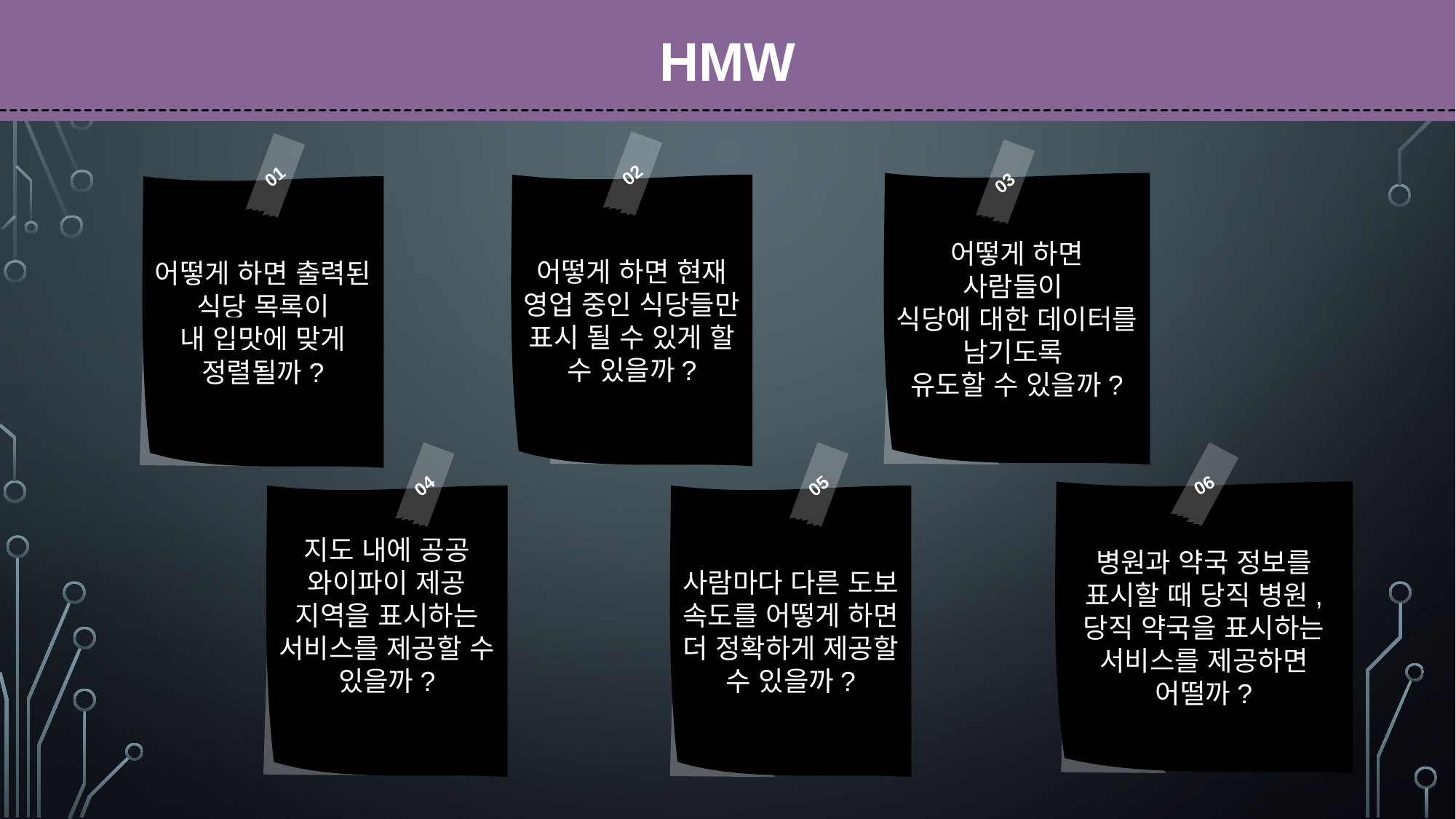

HMW
02
01
03
어떻게 하면
사람들이
식당에 대한 데이터를 남기도록
유도할 수 있을까?

어떻게 하면 현재 영업 중인 식당들만
표시 될 수 있게 할 수 있을까?

어떻게 하면 출력된 식당 목록이
내 입맛에 맞게
정렬될까?

06
05
04
병원과 약국 정보를 표시할 때 당직 병원, 당직 약국을 표시하는 서비스를 제공하면 어떨까?

지도 내에 공공 와이파이 제공 지역을 표시하는 서비스를 제공할 수 있을까?

사람마다 다른 도보 속도를 어떻게 하면 더 정확하게 제공할 수 있을까?